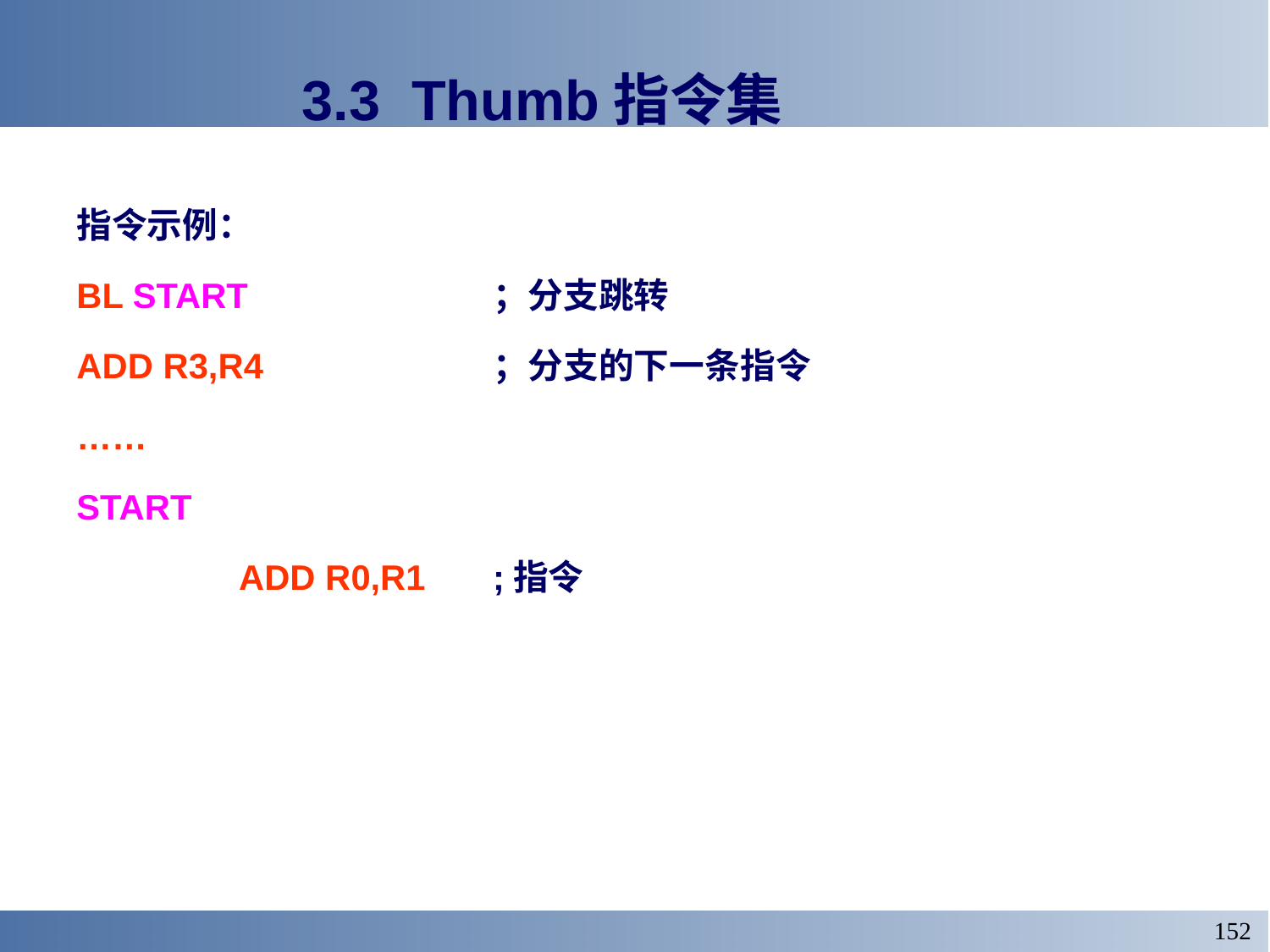

# 3.3  Thumb指令集
指令示例：
BL START		；分支跳转
ADD R3,R4		；分支的下一条指令
……
START
		ADD R0,R1	;指令